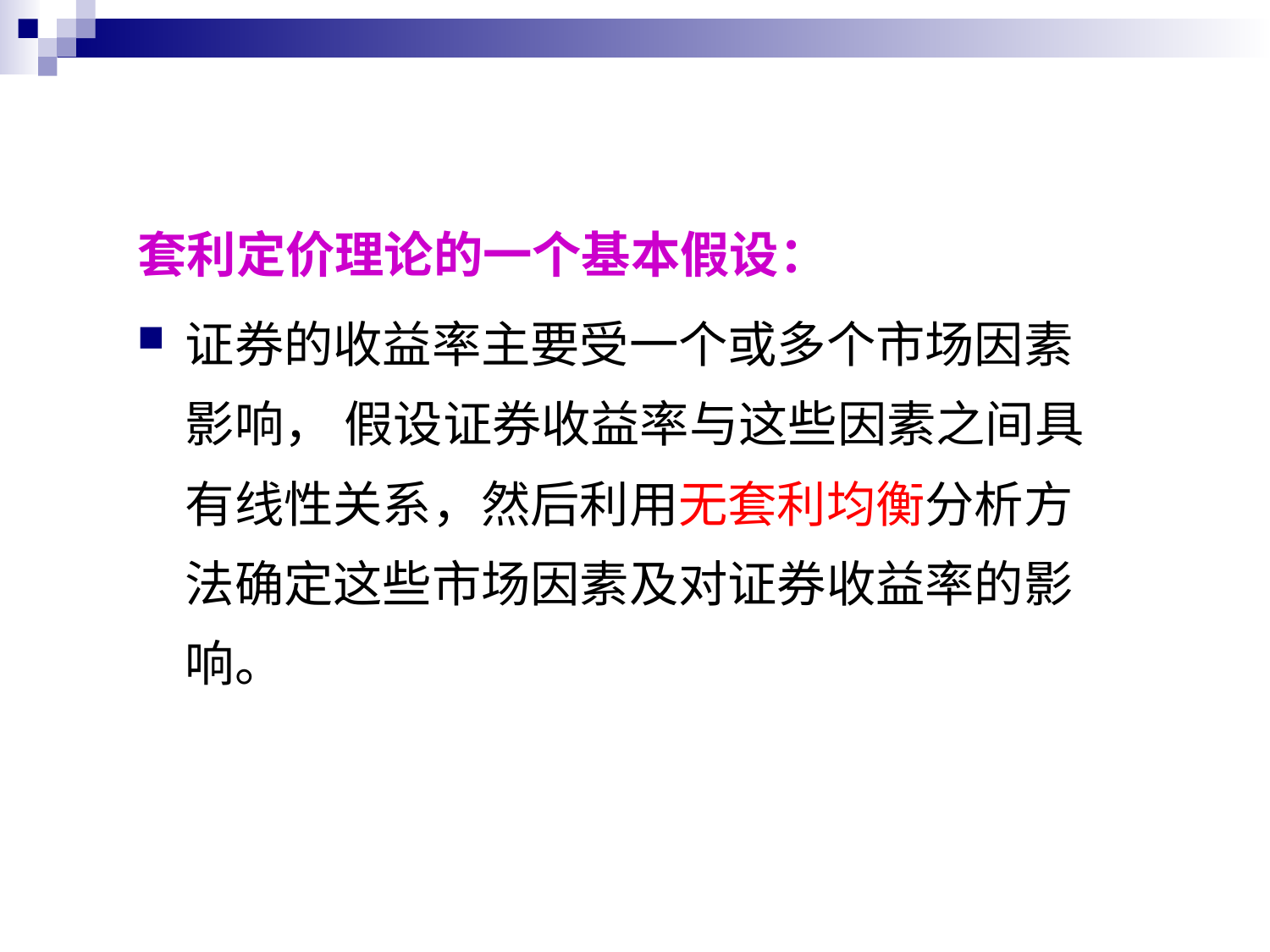

#
套利定价理论的一个基本假设：
证券的收益率主要受一个或多个市场因素影响， 假设证券收益率与这些因素之间具有线性关系，然后利用无套利均衡分析方法确定这些市场因素及对证券收益率的影响。